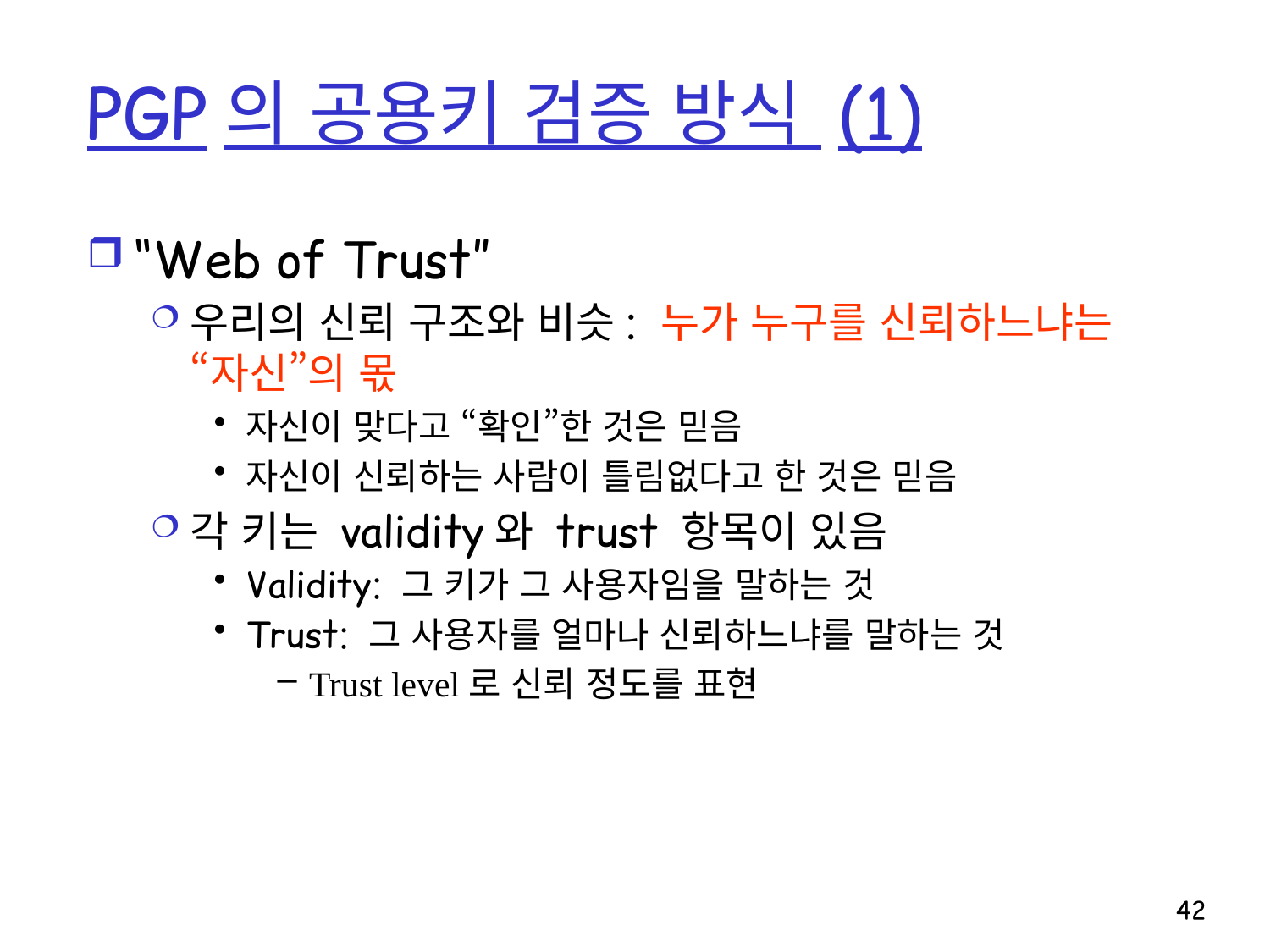

# PGP의 공용키 검증 방식 (1)
“Web of Trust”
우리의 신뢰 구조와 비슷: 누가 누구를 신뢰하느냐는 “자신”의 몫
자신이 맞다고 “확인”한 것은 믿음
자신이 신뢰하는 사람이 틀림없다고 한 것은 믿음
각 키는 validity와 trust 항목이 있음
Validity: 그 키가 그 사용자임을 말하는 것
Trust: 그 사용자를 얼마나 신뢰하느냐를 말하는 것
Trust level로 신뢰 정도를 표현
42